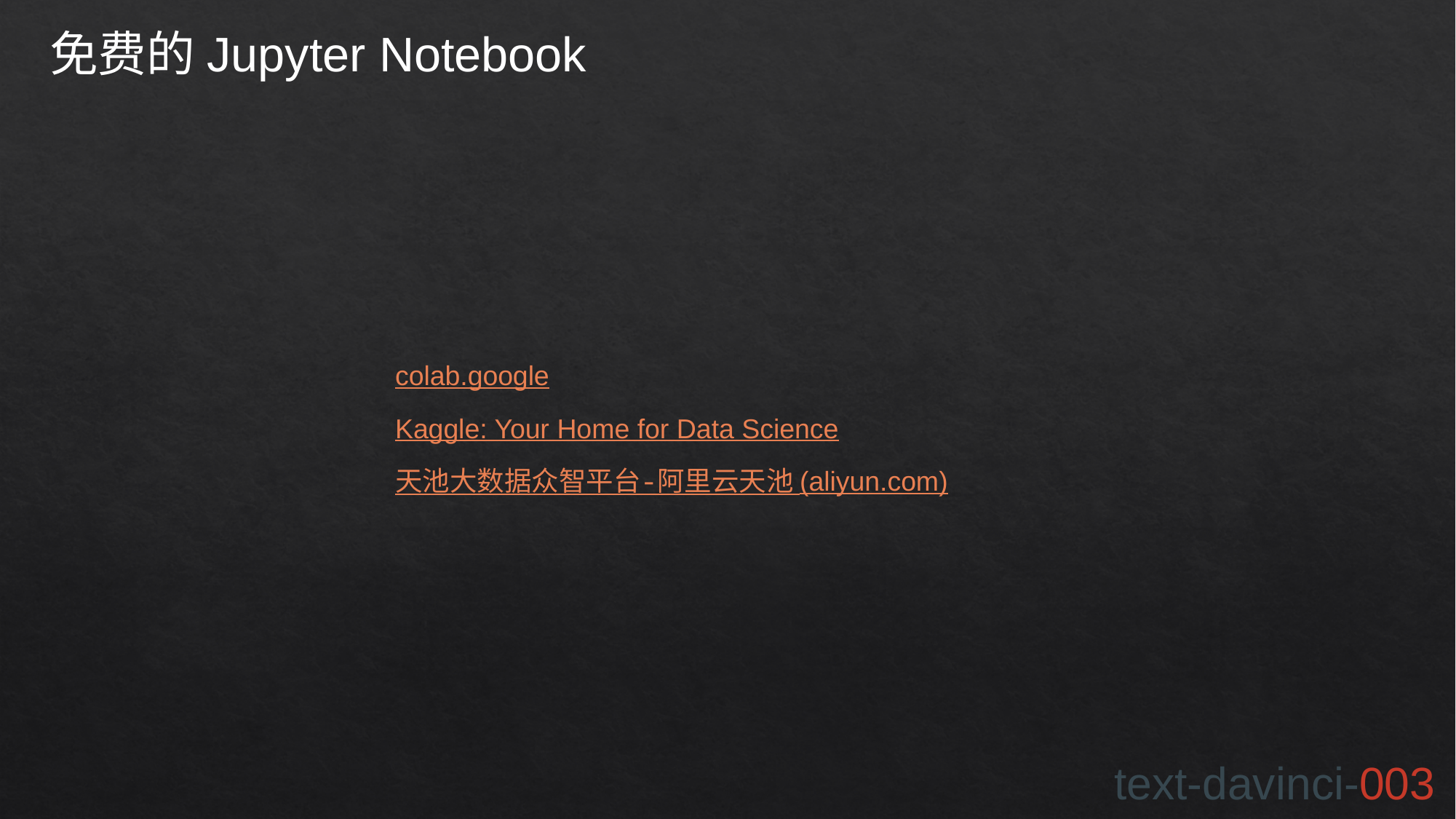

免费的Jupyter Notebook
colab.google
Kaggle: Your Home for Data Science
天池大数据众智平台-阿里云天池 (aliyun.com)
text-davinci-003